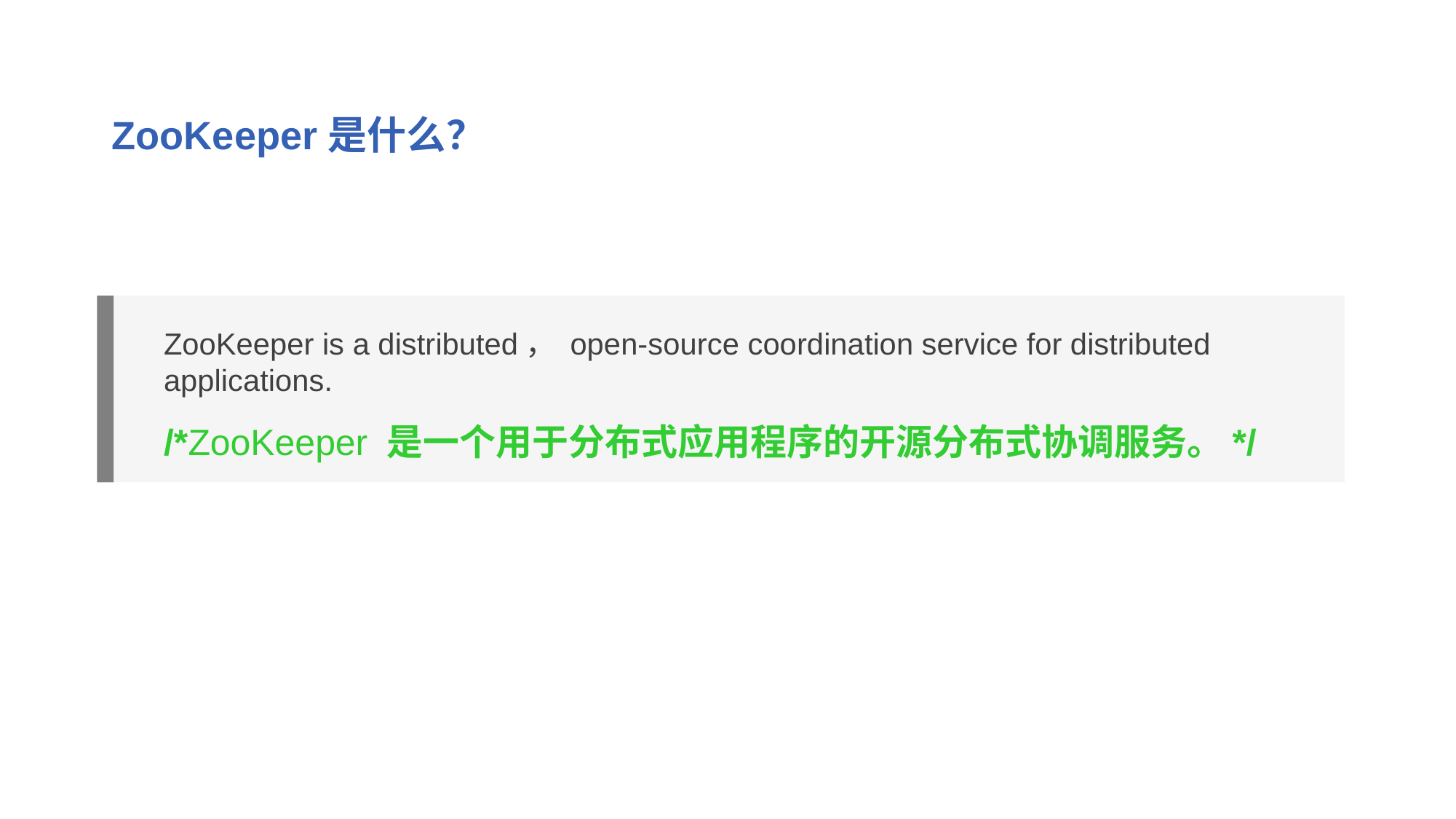

ZooKeeper是什么？

ZooKeeper is a distributed， open-source coordination service for distributed applications.
/*ZooKeeper 是一个用于分布式应用程序的开源分布式协调服务。*/